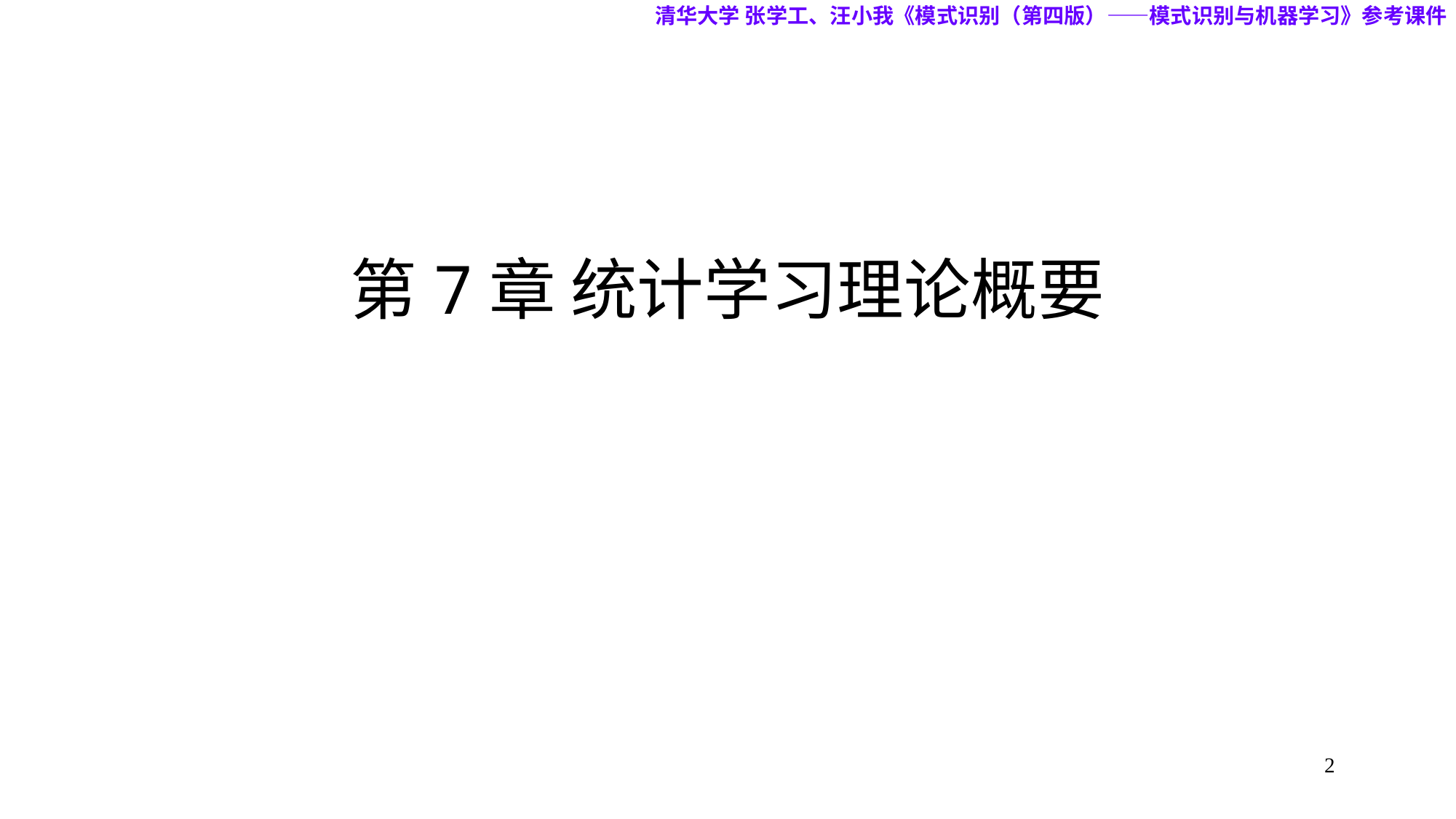

清华大学 张学工、汪小我《模式识别（第四版）——模式识别与机器学习》参考课件
# 第7章 统计学习理论概要
2